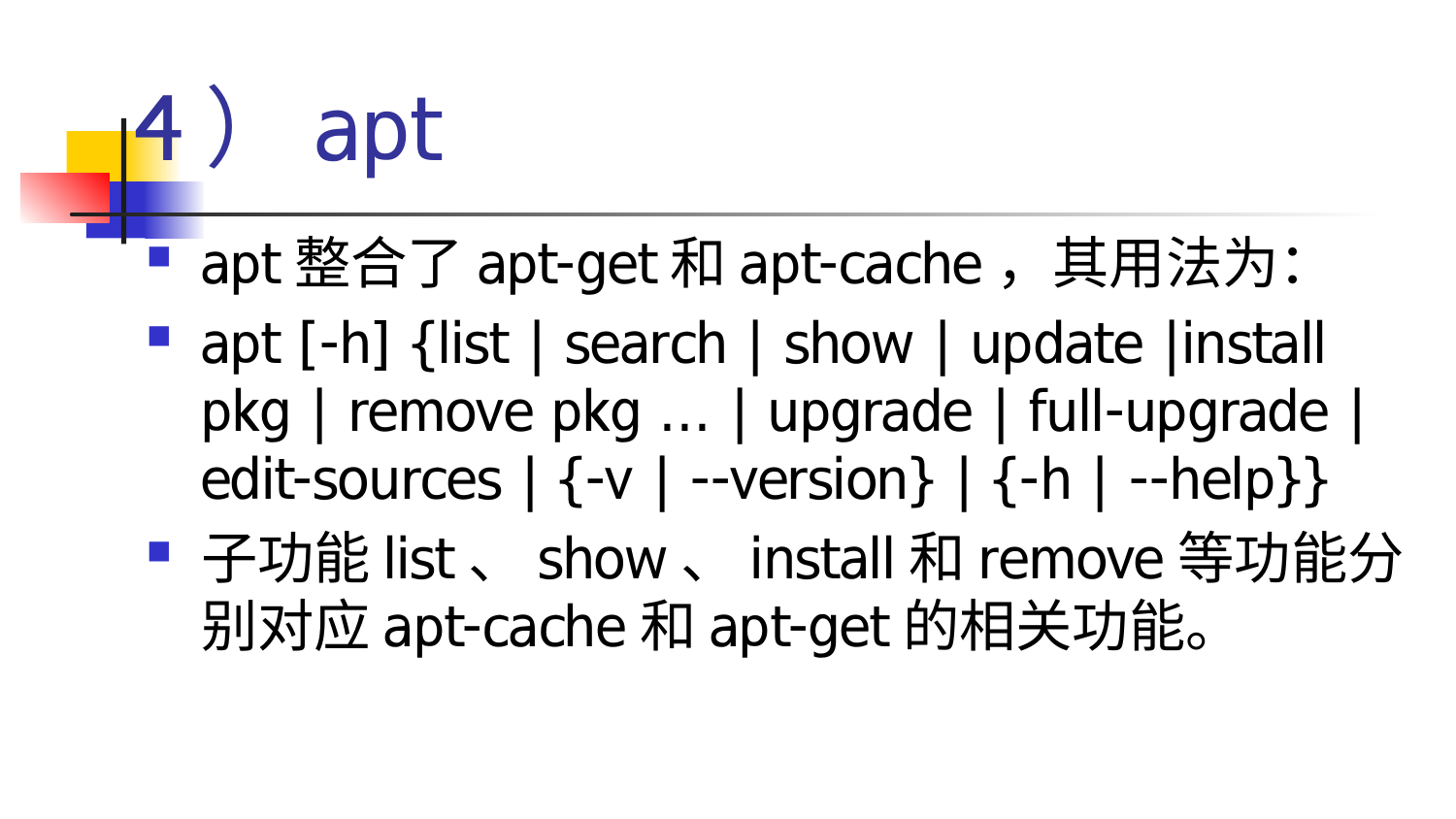

# 4）apt
apt整合了apt-get和apt-cache，其用法为：
apt [-h] {list | search | show | update |install pkg | remove pkg ... | upgrade | full-upgrade | edit-sources | {-v | --version} | {-h | --help}}
子功能list、show、install和remove等功能分别对应apt-cache和apt-get的相关功能。